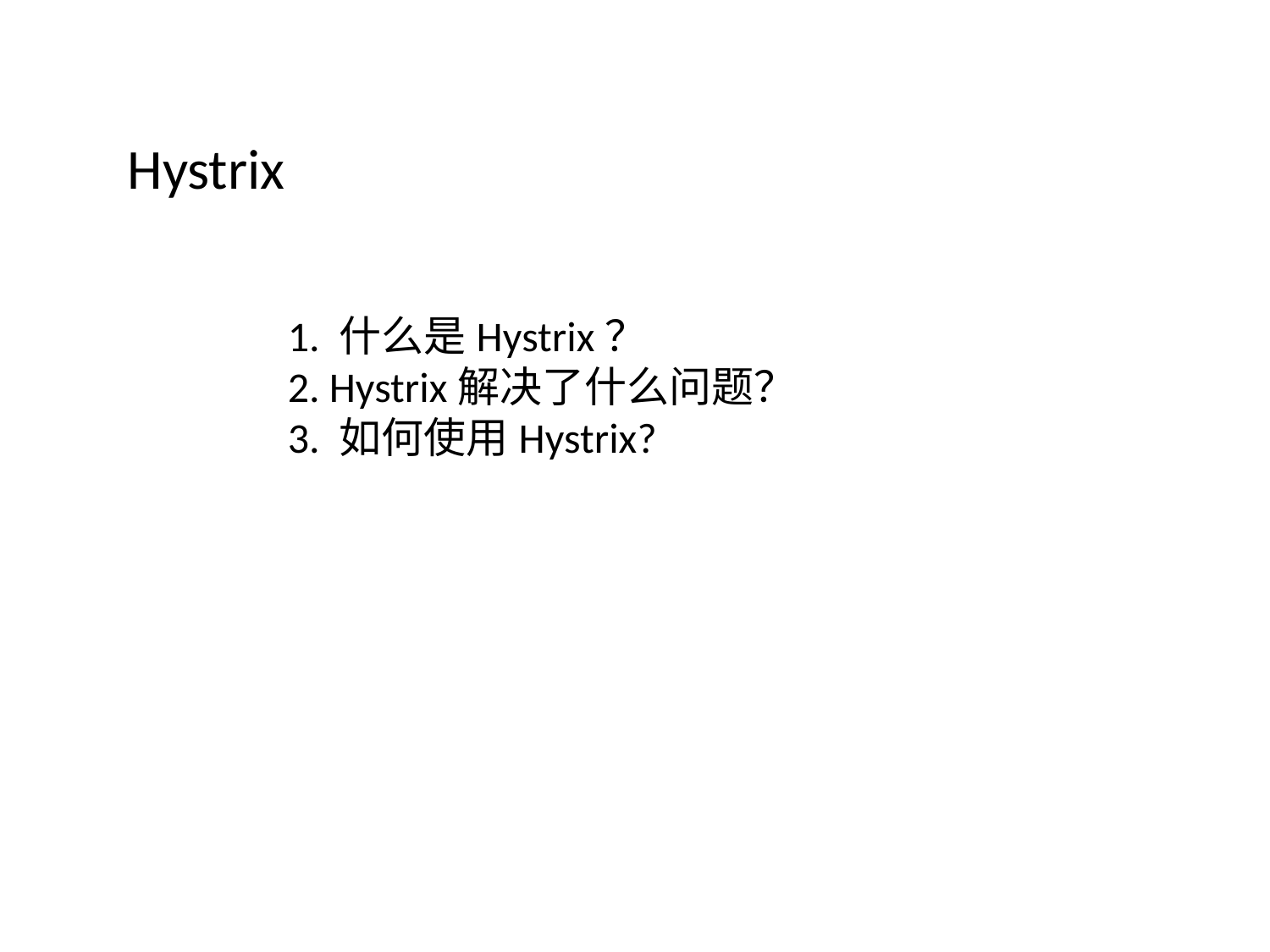

Hystrix
# 1. 什么是Hystrix？ 2. Hystrix解决了什么问题？ 3. 如何使用Hystrix?